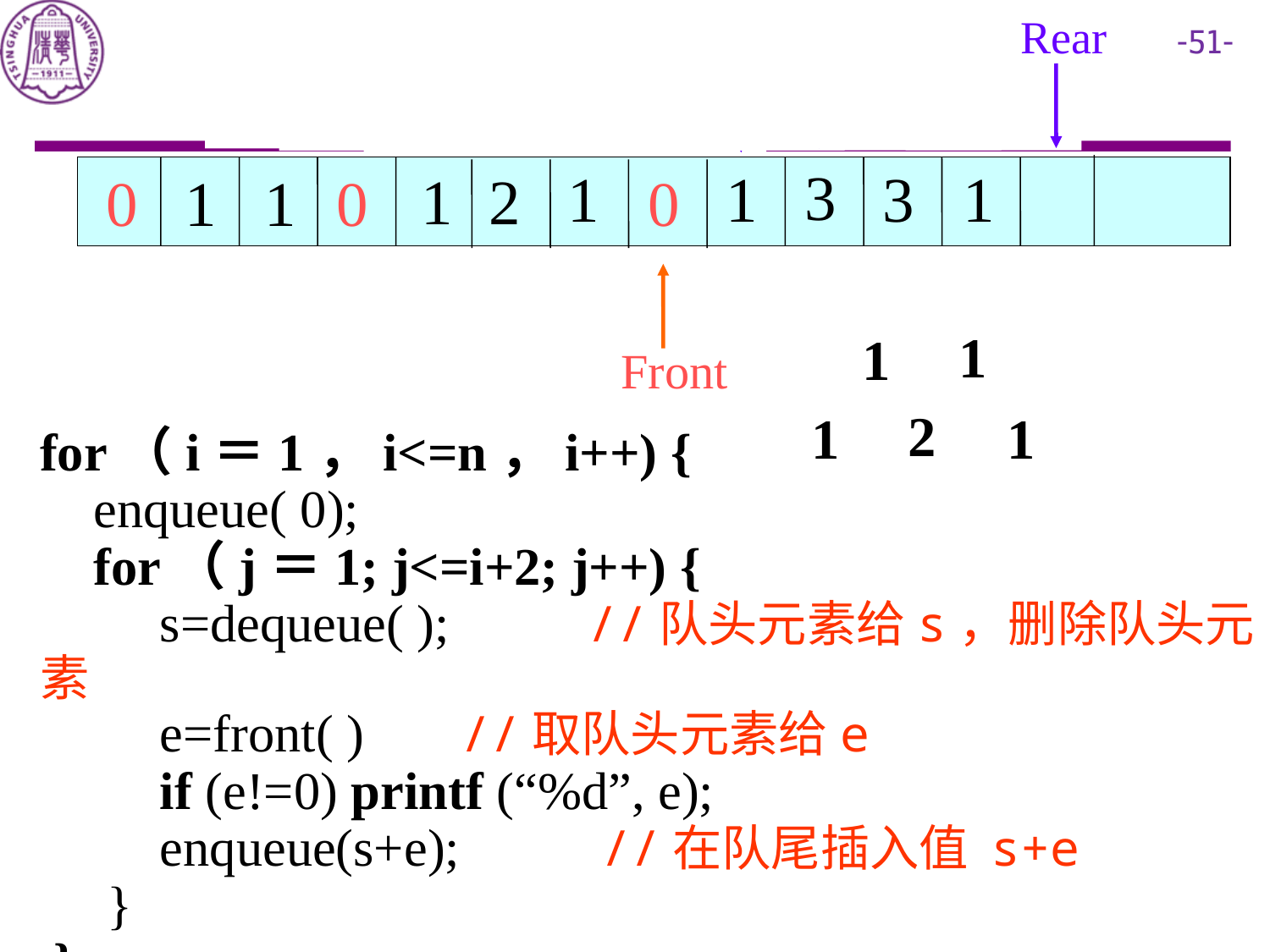

Rear

 Rear

 Rear

 Rear

 Rear

 Rear

 Rear

 Rear

 Rear

 Rear

#
3
3
1
1
1
1
2

0
 0   1   1

0

Front

Front

Front

Front

Front

Front

Front

Front
1
1
2
1
1
for（i＝1，i<=n，i++) {
    enqueue( 0);
    for（j＝1; j<=i+2; j++) {
         s=dequeue( );	   //队头元素给s，删除队头元素
         e=front( )	   //取队头元素给e
         if (e!=0) printf (“%d”, e);
         enqueue(s+e);	    //在队尾插入值 s+e
     }
 }